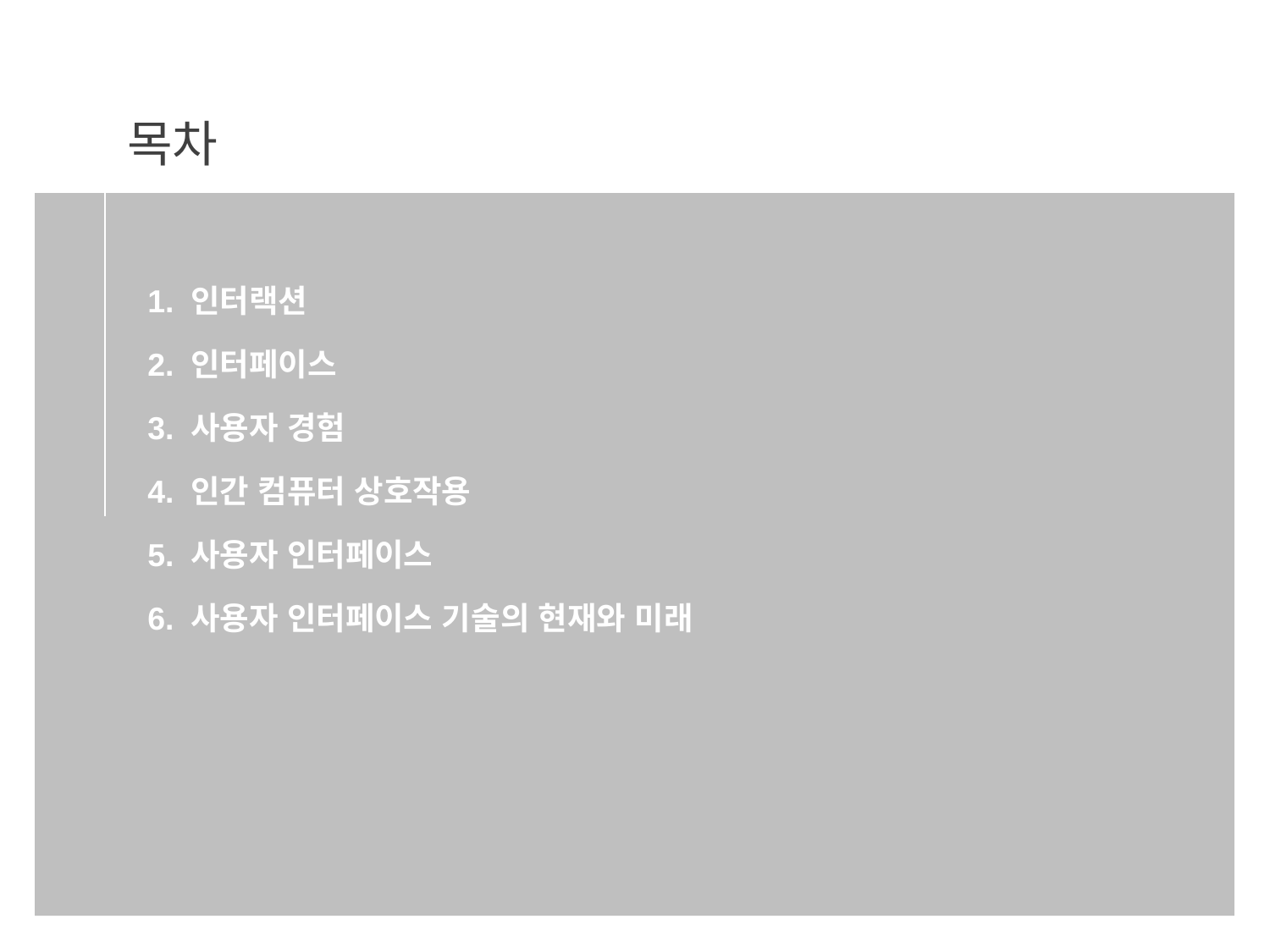

1. 인터랙션
2. 인터페이스
3. 사용자 경험
4. 인간 컴퓨터 상호작용
5. 사용자 인터페이스
6. 사용자 인터페이스 기술의 현재와 미래